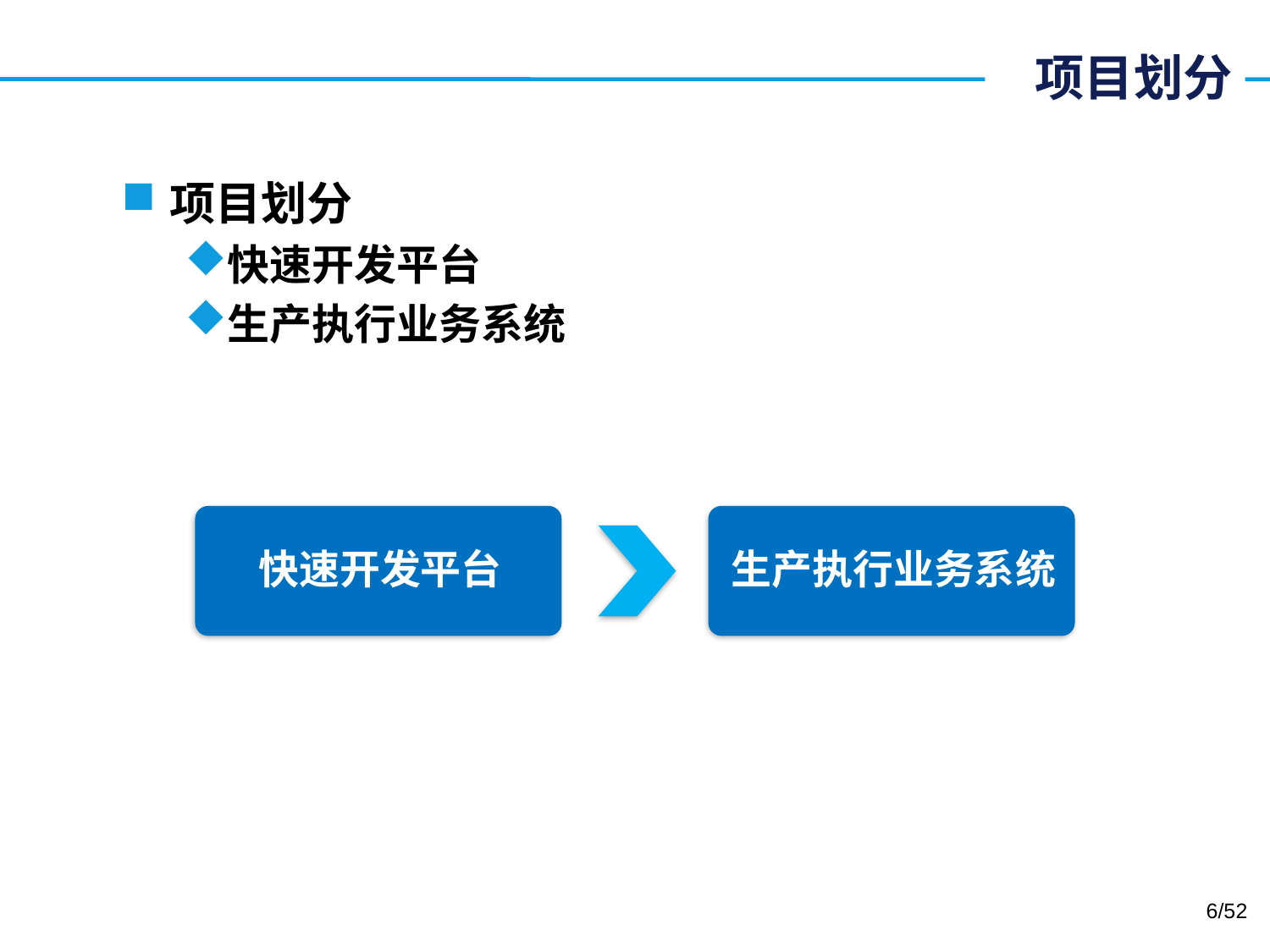

# 项目划分
项目划分
快速开发平台
生产执行业务系统
快速开发平台

生产执行业务系统
6/52